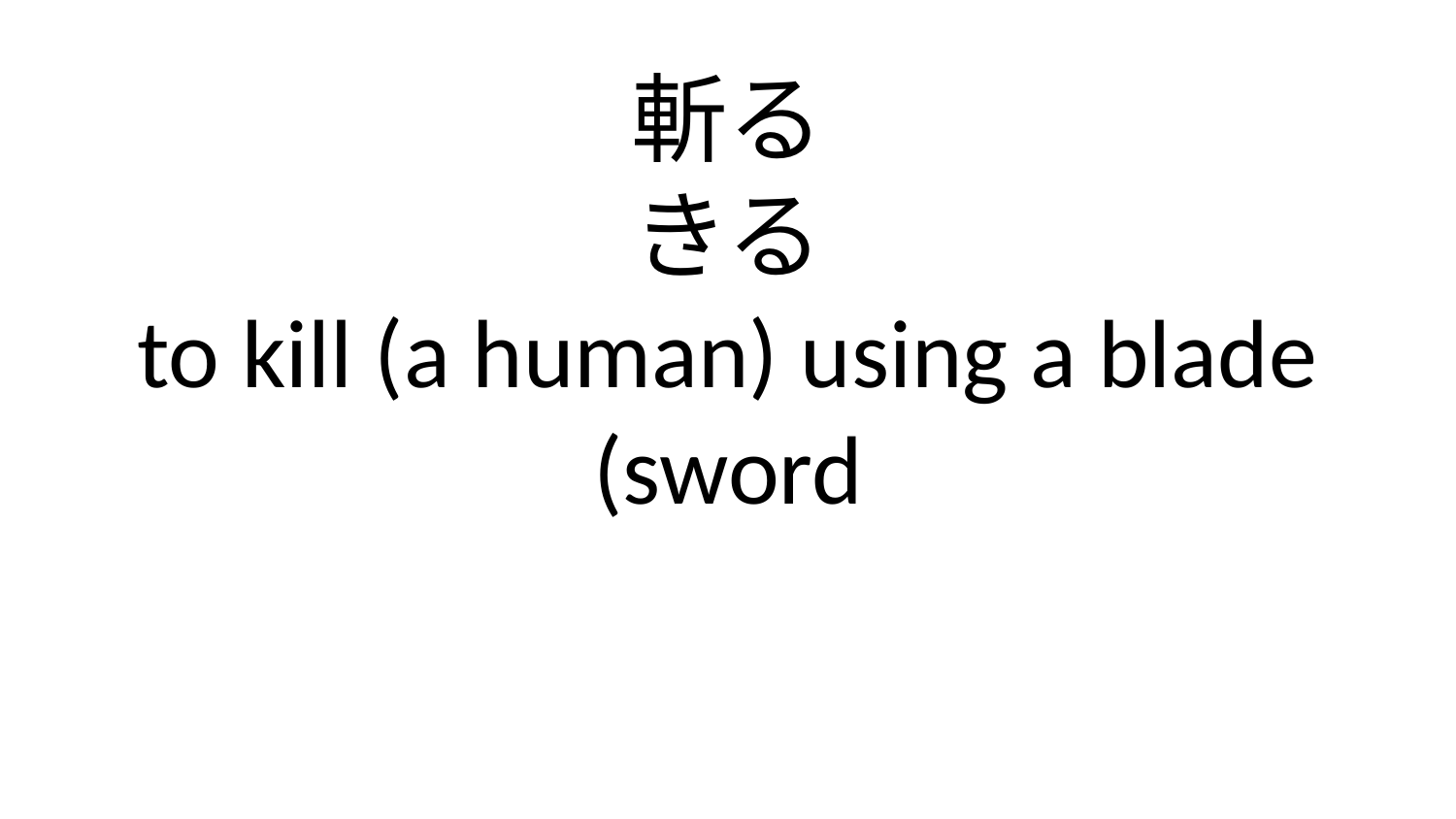

斬る
きる
to kill (a human) using a blade (sword